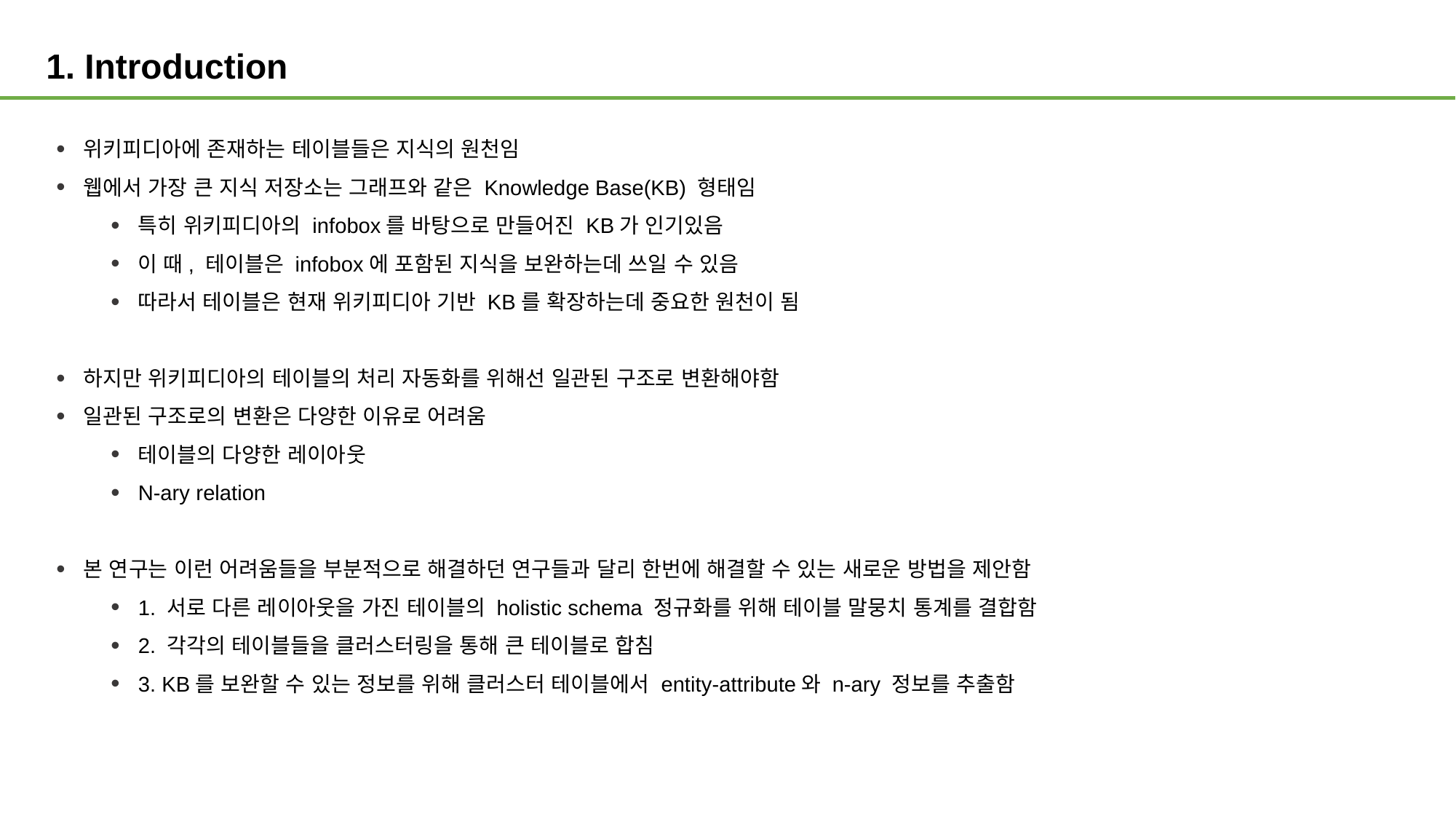

# 1. Introduction
위키피디아에 존재하는 테이블들은 지식의 원천임
웹에서 가장 큰 지식 저장소는 그래프와 같은 Knowledge Base(KB) 형태임
특히 위키피디아의 infobox를 바탕으로 만들어진 KB가 인기있음
이 때, 테이블은 infobox에 포함된 지식을 보완하는데 쓰일 수 있음
따라서 테이블은 현재 위키피디아 기반 KB를 확장하는데 중요한 원천이 됨

하지만 위키피디아의 테이블의 처리 자동화를 위해선 일관된 구조로 변환해야함
일관된 구조로의 변환은 다양한 이유로 어려움
테이블의 다양한 레이아웃
N-ary relation

본 연구는 이런 어려움들을 부분적으로 해결하던 연구들과 달리 한번에 해결할 수 있는 새로운 방법을 제안함
1. 서로 다른 레이아웃을 가진 테이블의 holistic schema 정규화를 위해 테이블 말뭉치 통계를 결합함
2. 각각의 테이블들을 클러스터링을 통해 큰 테이블로 합침
3. KB를 보완할 수 있는 정보를 위해 클러스터 테이블에서 entity-attribute와 n-ary 정보를 추출함